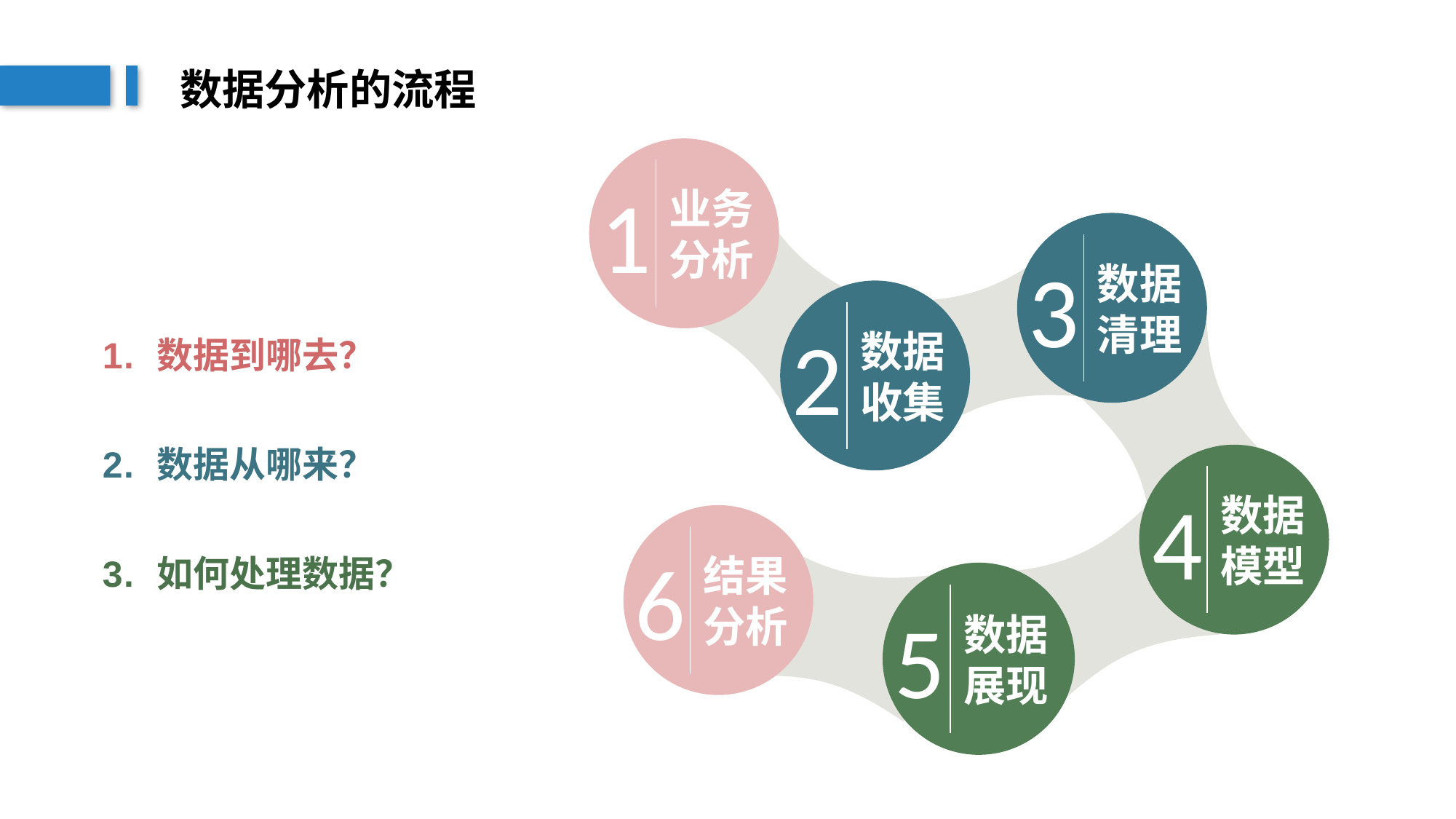

数据分析的流程

1
业务
分析

3
数据
清理

2
数据
收集

4
数据
模型

6
结果分析

5
数据展现
数据到哪去？
数据从哪来？
如何处理数据？
1